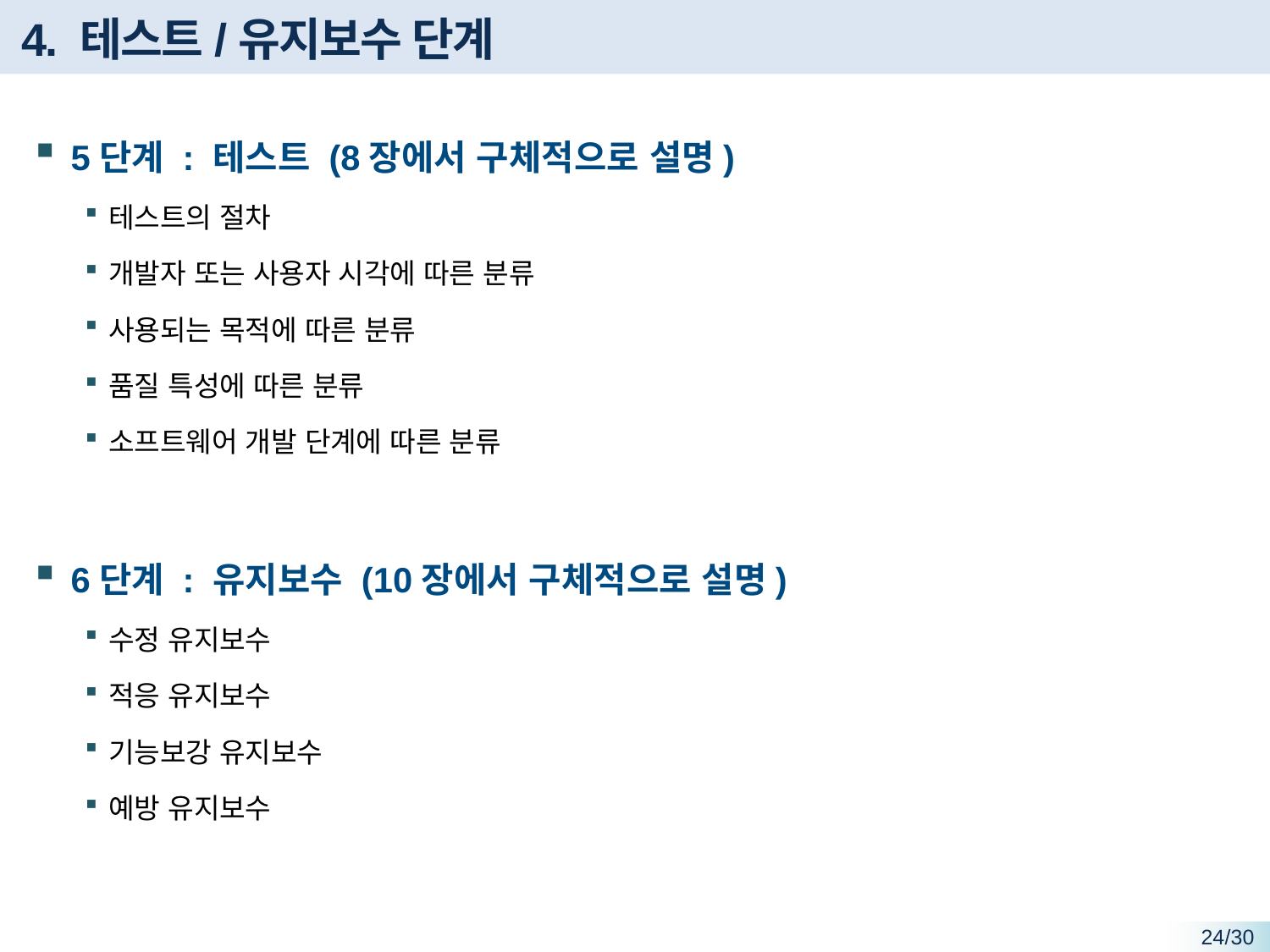

# 4. 테스트/유지보수 단계
5단계 : 테스트 (8장에서 구체적으로 설명)
테스트의 절차
개발자 또는 사용자 시각에 따른 분류
사용되는 목적에 따른 분류
품질 특성에 따른 분류
소프트웨어 개발 단계에 따른 분류

6단계 : 유지보수 (10장에서 구체적으로 설명)
수정 유지보수
적응 유지보수
기능보강 유지보수
예방 유지보수